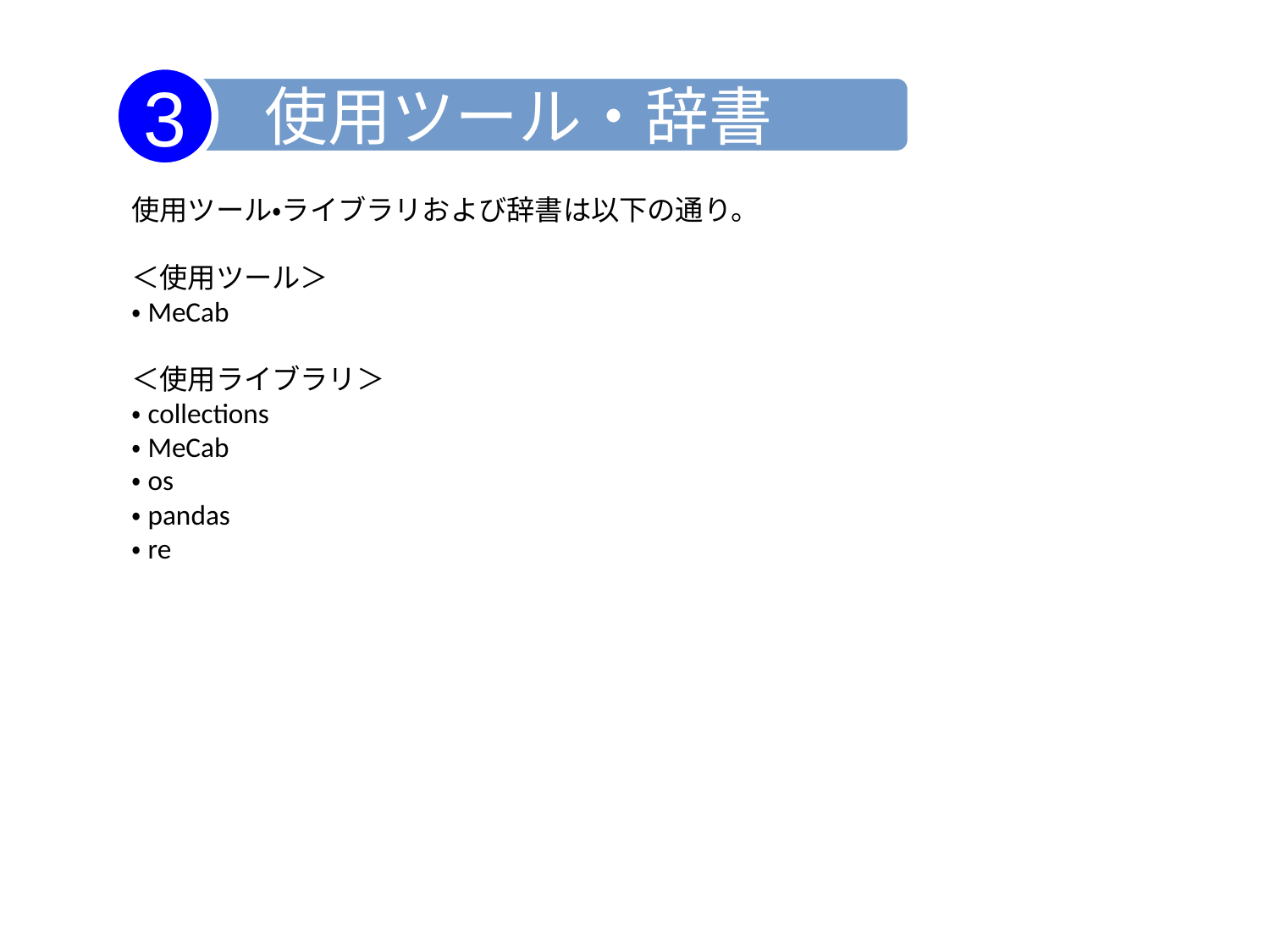

3
　使用ツール・辞書
使用ツール・ライブラリおよび辞書は以下の通り。

＜使用ツール＞
・MeCab

＜使用ライブラリ＞
・collections
・MeCab
・os
・pandas
・re